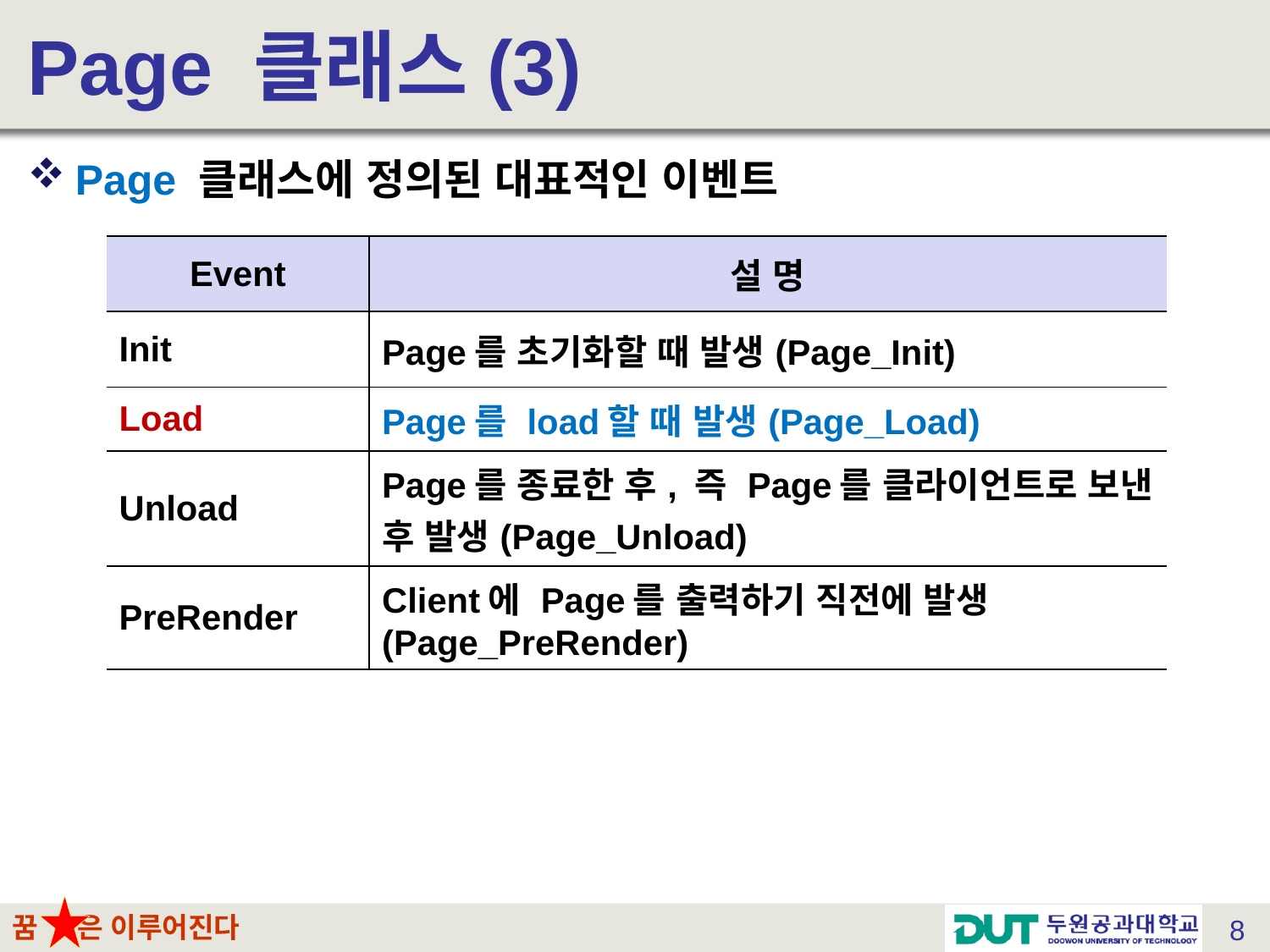

# Page 클래스(3)
Page 클래스에 정의된 대표적인 이벤트
| Event | 설 명 |
| --- | --- |
| Init | Page를 초기화할 때 발생(Page\_Init) |
| Load | Page를 load할 때 발생(Page\_Load) |
| Unload | Page를 종료한 후, 즉 Page를 클라이언트로 보낸 후 발생(Page\_Unload) |
| PreRender | Client에 Page를 출력하기 직전에 발생(Page\_PreRender) |